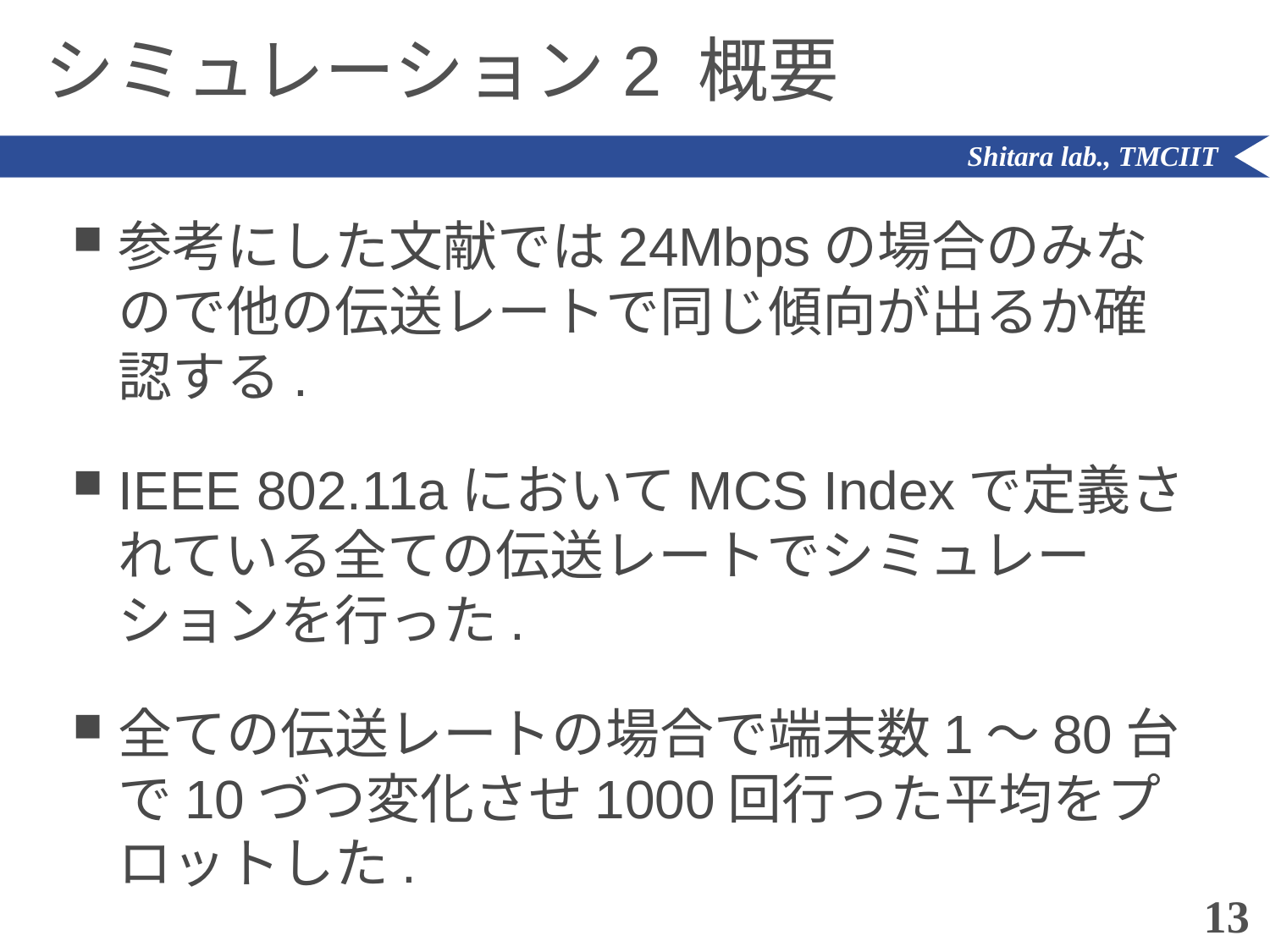

# シミュレーション2 概要
参考にした文献では24Mbpsの場合のみなので他の伝送レートで同じ傾向が出るか確認する.

IEEE 802.11aにおいてMCS Indexで定義されている全ての伝送レートでシミュレーションを行った.

全ての伝送レートの場合で端末数1～80台で10づつ変化させ1000回行った平均をプロットした.

13